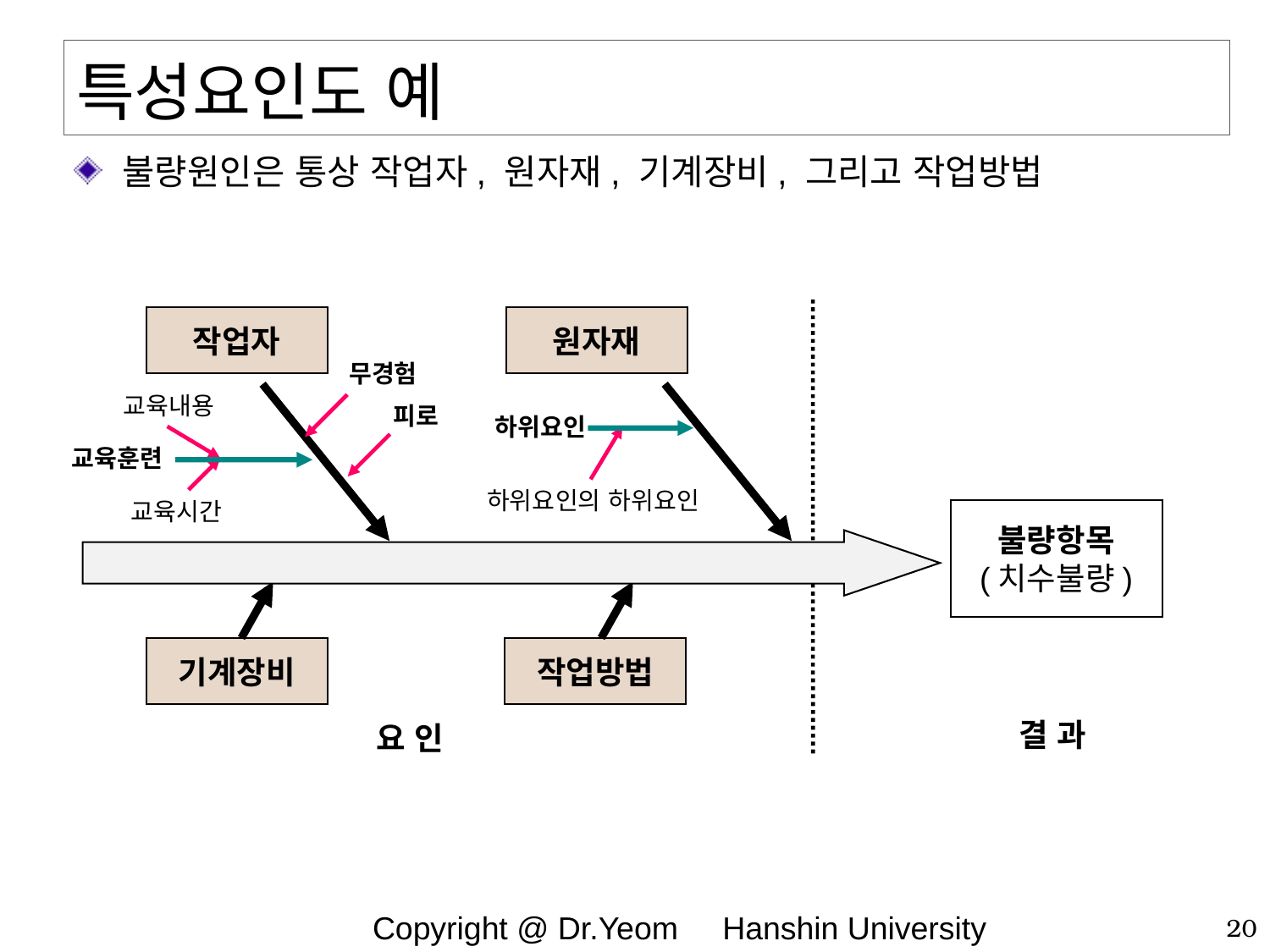

# 특성요인도 예
불량원인은 통상 작업자, 원자재, 기계장비, 그리고 작업방법

불량항목
(치수불량)

결 과
요 인
작업자
원자재

기계장비
작업방법
무경험
교육내용

피로

교육시간
하위요인

하위요인의 하위요인
교육훈련

20